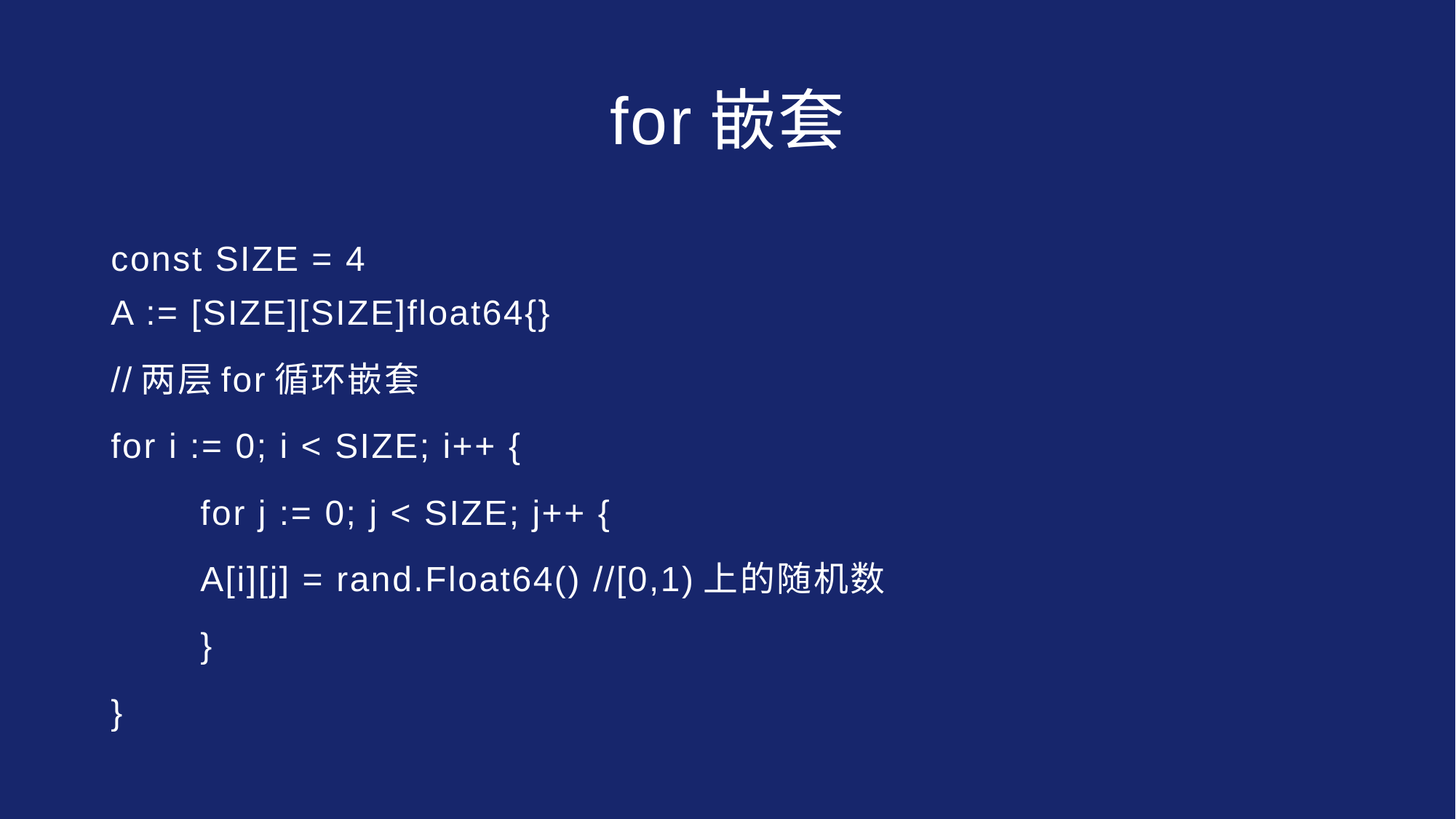

# for嵌套
const SIZE = 4
A := [SIZE][SIZE]float64{}
//两层for循环嵌套
for i := 0; i < SIZE; i++ {
	for j := 0; j < SIZE; j++ {
		A[i][j] = rand.Float64() //[0,1)上的随机数
	}
}